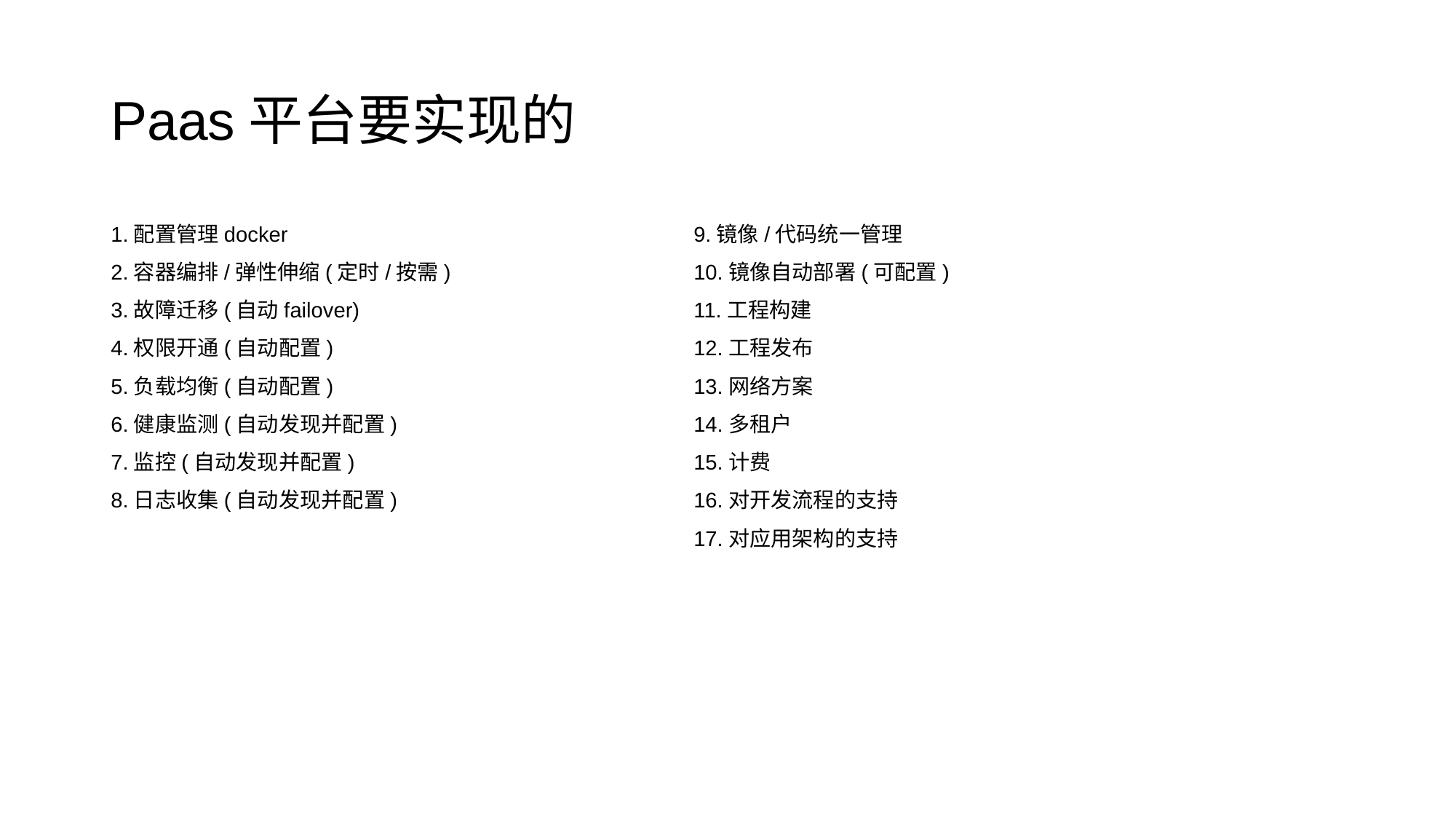

# Paas平台要实现的
1.配置管理docker
2.容器编排/弹性伸缩(定时/按需)
3.故障迁移(自动failover)
4.权限开通(自动配置)
5.负载均衡(自动配置)
6.健康监测(自动发现并配置)
7.监控(自动发现并配置)
8.日志收集(自动发现并配置)
9.镜像/代码统一管理
10.镜像自动部署(可配置)
11.工程构建
12.工程发布
13.网络方案
14.多租户
15.计费
16.对开发流程的支持
17.对应用架构的支持